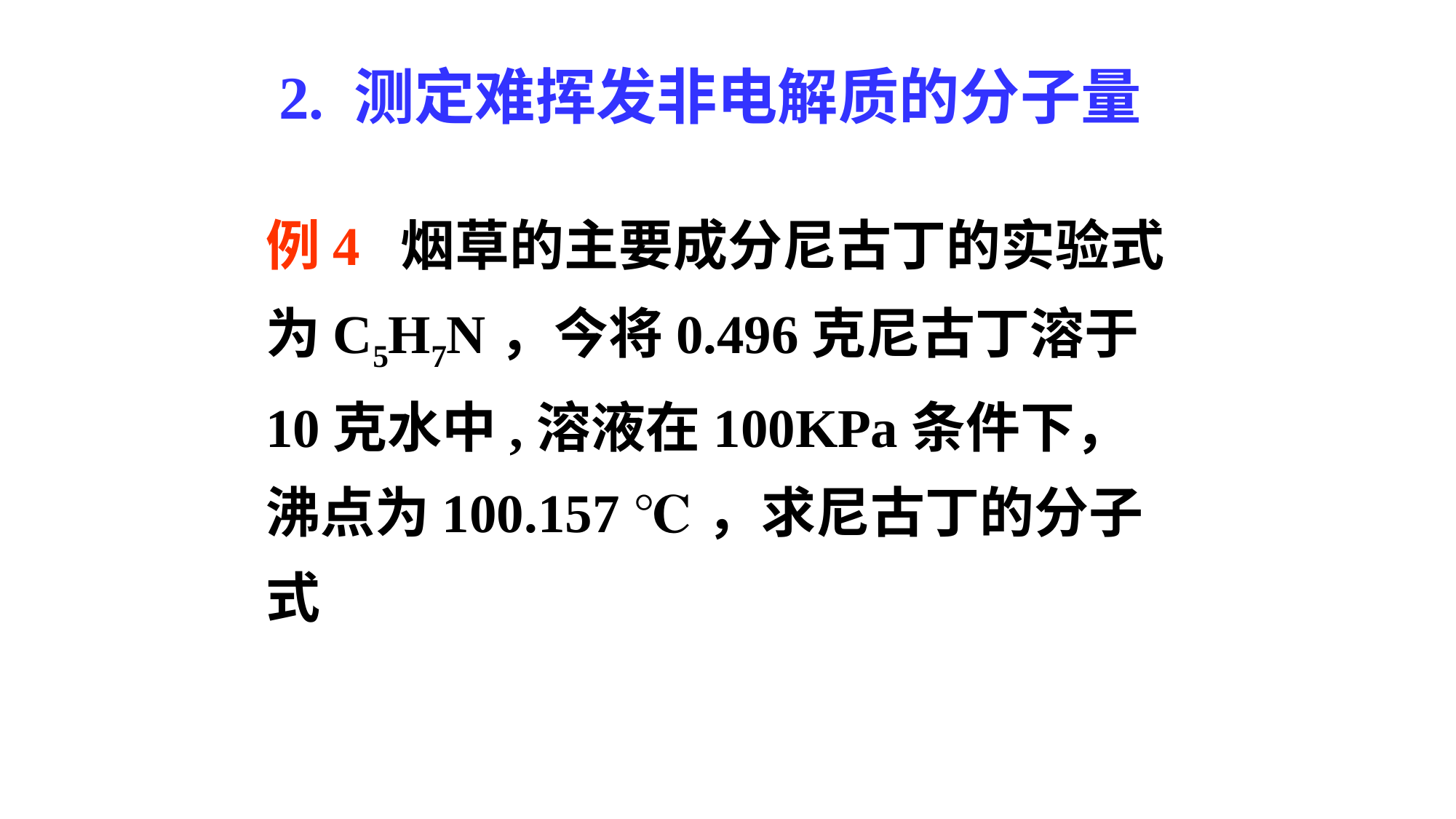

2. 测定难挥发非电解质的分子量
例4  烟草的主要成分尼古丁的实验式为C5H7N，今将0.496克尼古丁溶于10克水中,溶液在100KPa条件下， 沸点为100.157 ℃，求尼古丁的分子式
7